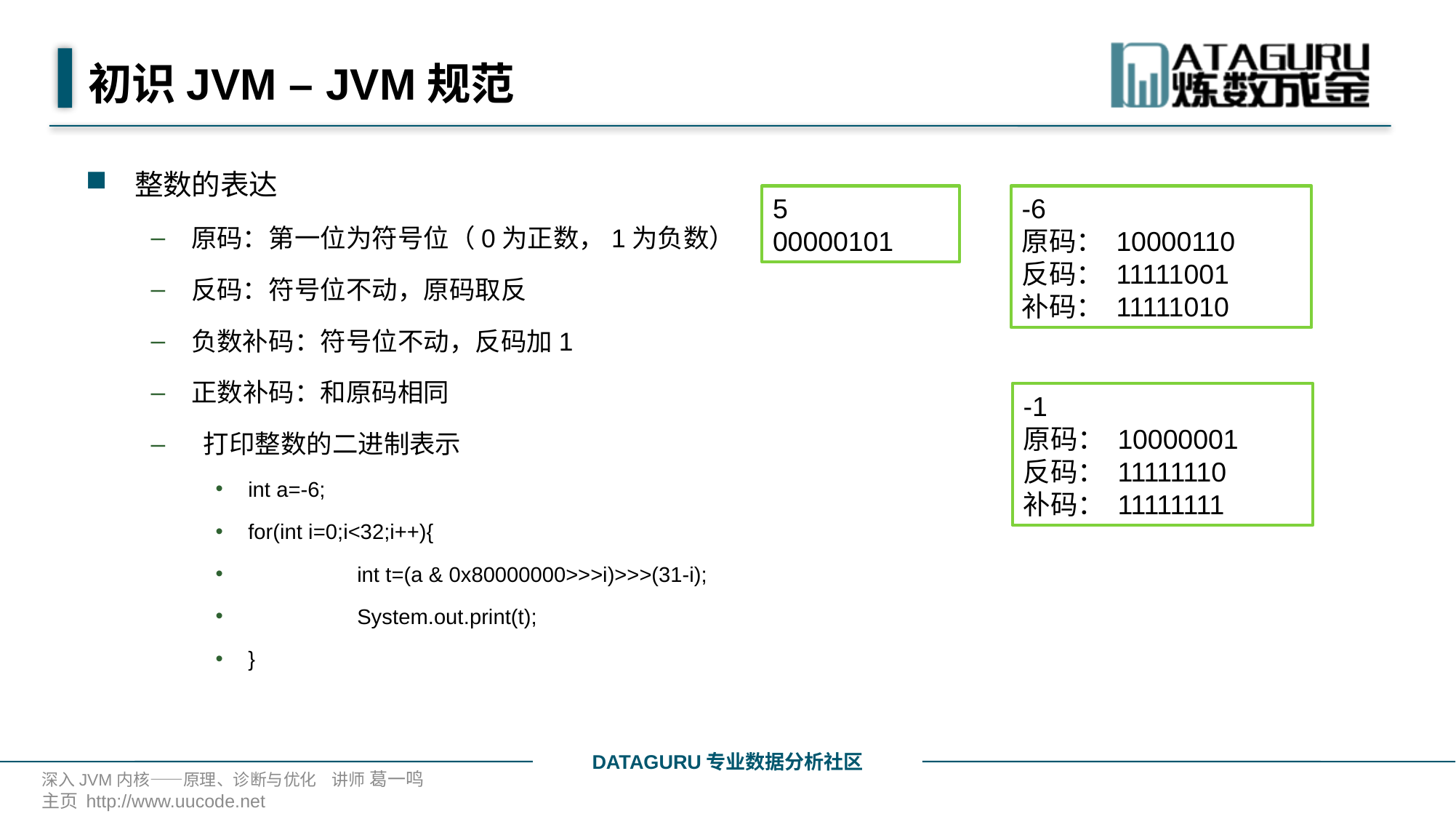

# 初识JVM – JVM规范
整数的表达
原码：第一位为符号位（0为正数，1为负数）
反码：符号位不动，原码取反
负数补码：符号位不动，反码加1
正数补码：和原码相同
 打印整数的二进制表示
int a=-6;
for(int i=0;i<32;i++){
	int t=(a & 0x80000000>>>i)>>>(31-i);
	System.out.print(t);
}
-6
原码： 10000110
反码： 11111001
补码： 11111010
5
00000101
-1
原码： 10000001
反码： 11111110
补码： 11111111